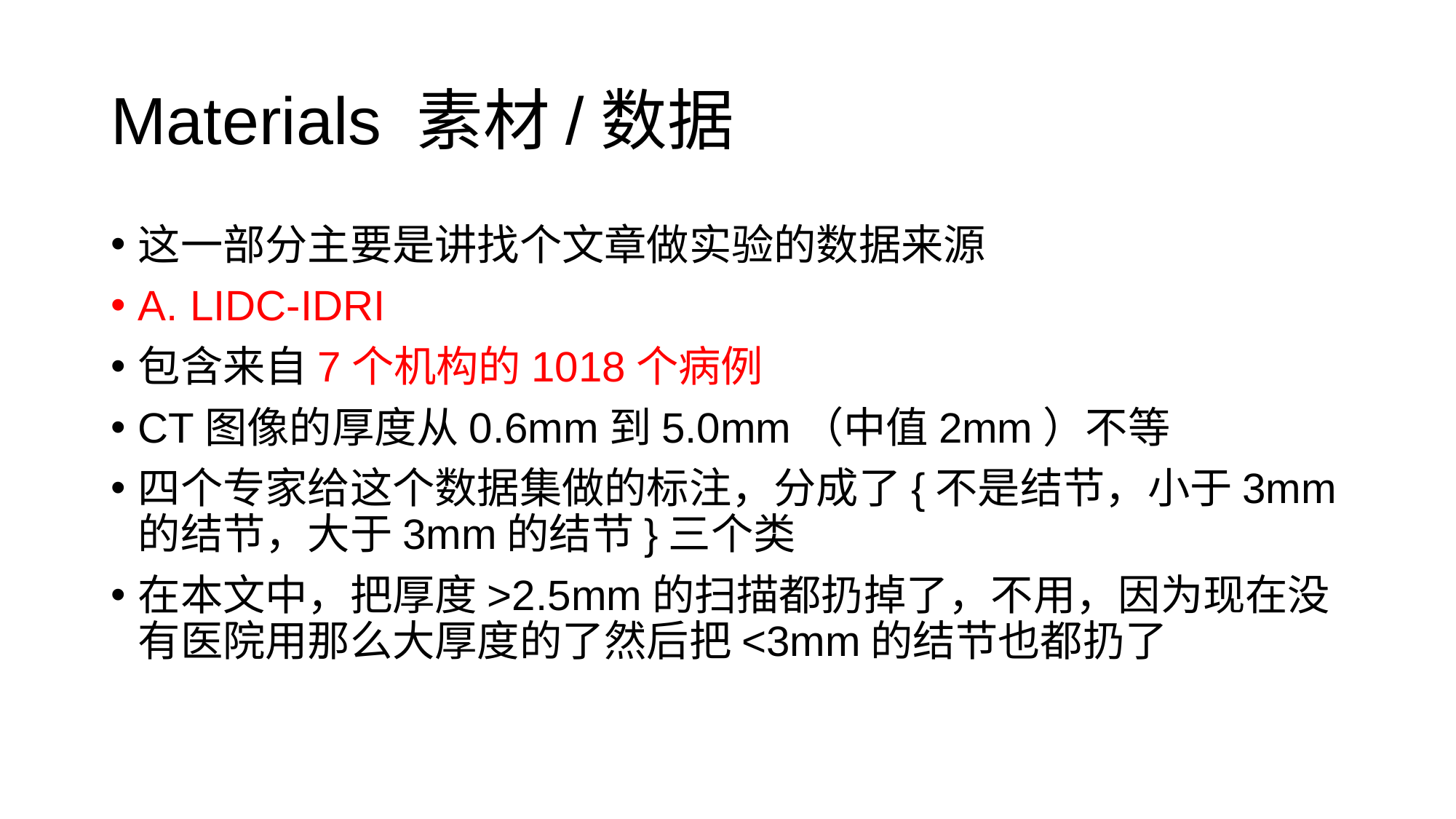

# Materials 素材/数据
这一部分主要是讲找个文章做实验的数据来源
A. LIDC-IDRI
包含来自7个机构的1018个病例
CT图像的厚度从0.6mm到5.0mm（中值2mm）不等
四个专家给这个数据集做的标注，分成了{不是结节，小于3mm的结节，大于3mm的结节}三个类
在本文中，把厚度>2.5mm的扫描都扔掉了，不用，因为现在没有医院用那么大厚度的了然后把<3mm的结节也都扔了